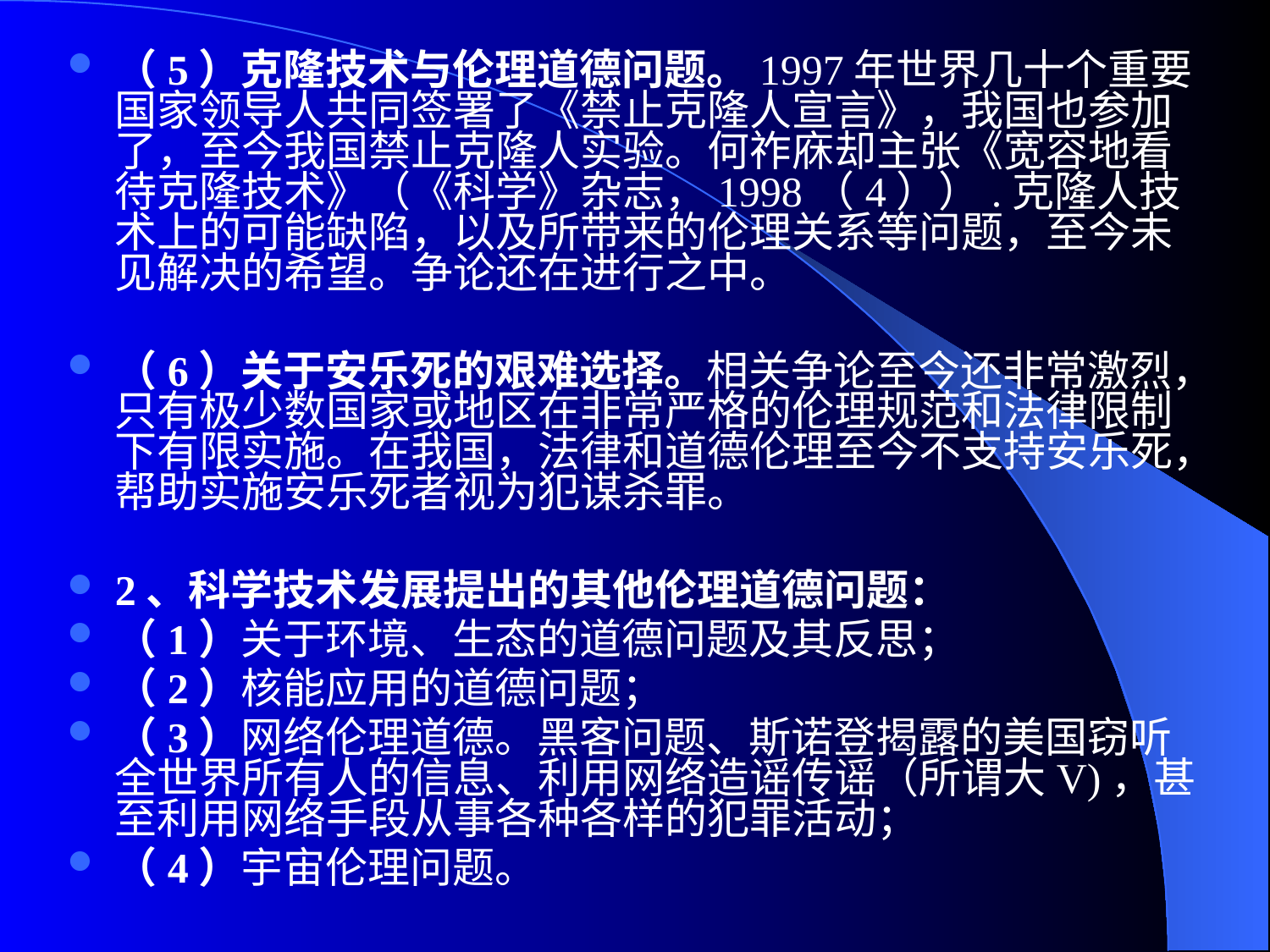

（5）克隆技术与伦理道德问题。1997年世界几十个重要国家领导人共同签署了《禁止克隆人宣言》，我国也参加了，至今我国禁止克隆人实验。何祚庥却主张《宽容地看待克隆技术》（《科学》杂志，1998（4））.克隆人技术上的可能缺陷，以及所带来的伦理关系等问题，至今未见解决的希望。争论还在进行之中。

（6）关于安乐死的艰难选择。相关争论至今还非常激烈，只有极少数国家或地区在非常严格的伦理规范和法律限制下有限实施。在我国，法律和道德伦理至今不支持安乐死，帮助实施安乐死者视为犯谋杀罪。

2、科学技术发展提出的其他伦理道德问题：
（1）关于环境、生态的道德问题及其反思；
（2）核能应用的道德问题；
（3）网络伦理道德。黑客问题、斯诺登揭露的美国窃听全世界所有人的信息、利用网络造谣传谣（所谓大V)，甚至利用网络手段从事各种各样的犯罪活动；
（4）宇宙伦理问题。